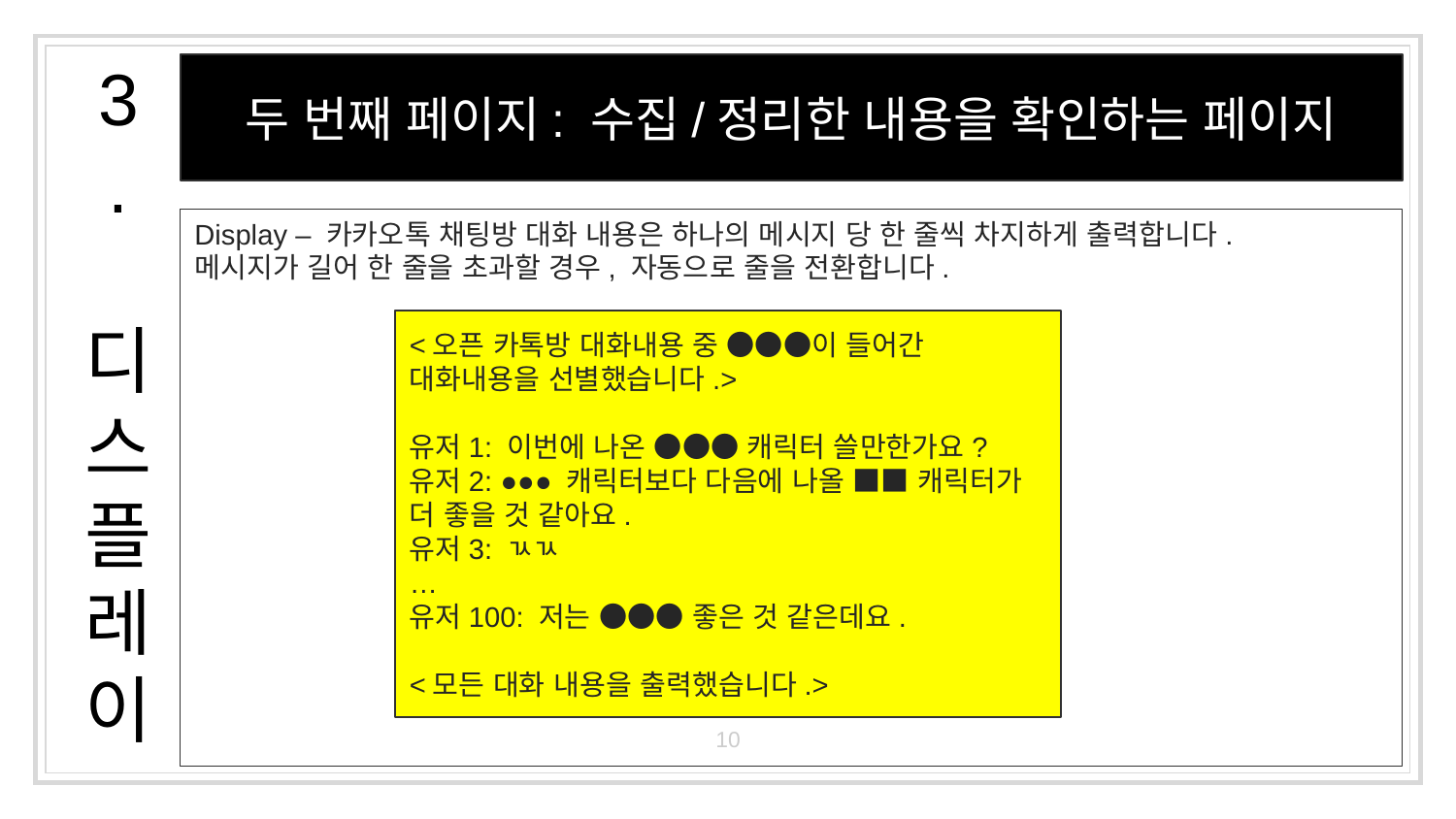

# 3 .
디스플레이
두 번째 페이지: 수집/정리한 내용을 확인하는 페이지
Display – 카카오톡 채팅방 대화 내용은 하나의 메시지 당 한 줄씩 차지하게 출력합니다.
메시지가 길어 한 줄을 초과할 경우, 자동으로 줄을 전환합니다.
<오픈 카톡방 대화내용 중 ●●●이 들어간 대화내용을 선별했습니다.>

유저1: 이번에 나온 ●●● 캐릭터 쓸만한가요?
유저2: ●●● 캐릭터보다 다음에 나올 ■■ 캐릭터가 더 좋을 것 같아요.
유저3: ㄳㄳ
…
유저100: 저는 ●●● 좋은 것 같은데요.

<모든 대화 내용을 출력했습니다.>
10